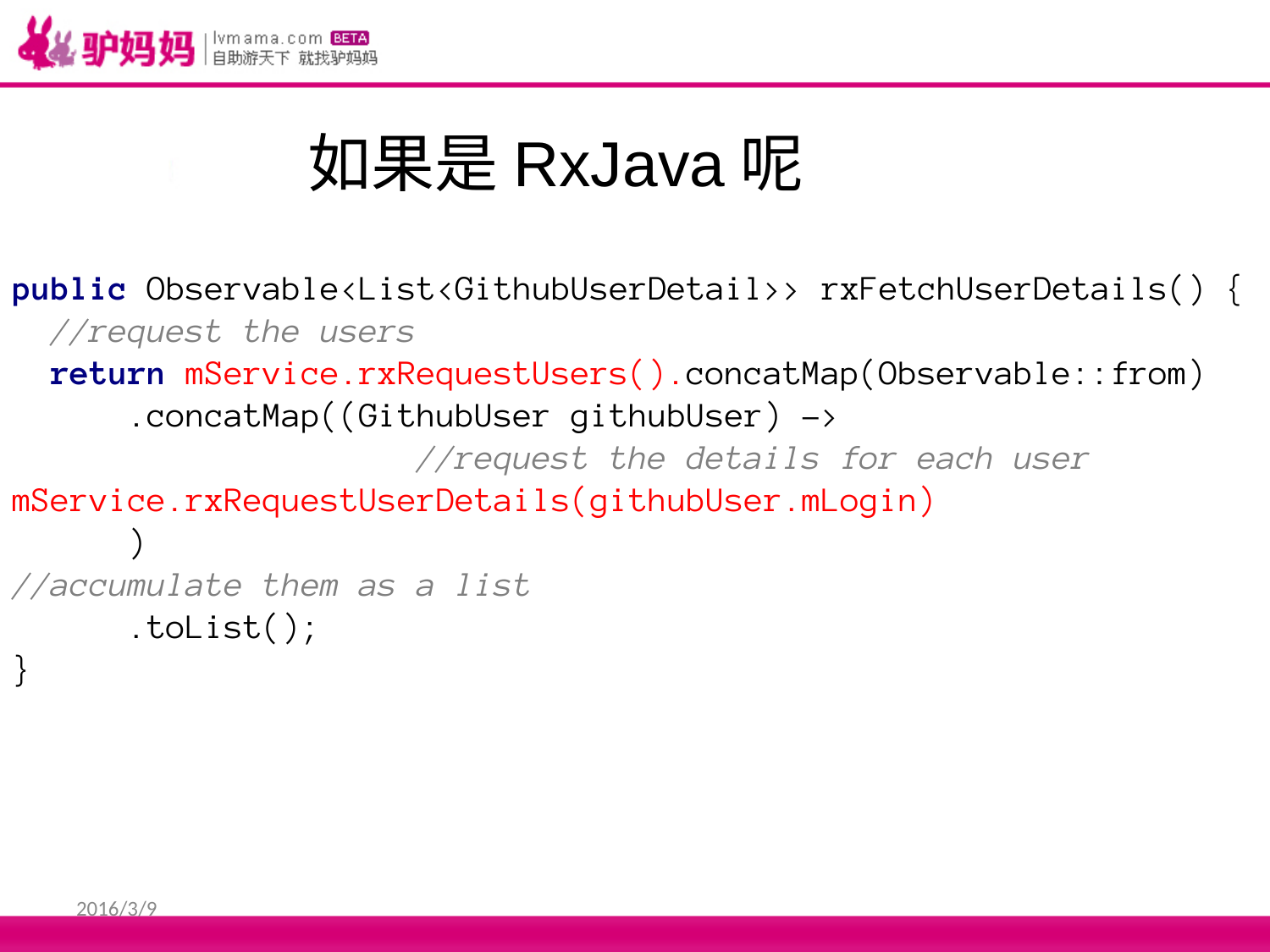

如果是RxJava呢
public Observable<List<GithubUserDetail>> rxFetchUserDetails() {
  //request the users
  return mService.rxRequestUsers().concatMap(Observable::from)
      .concatMap((GithubUser githubUser) ->
                     //request the details for each user
mService.rxRequestUserDetails(githubUser.mLogin)
      )
//accumulate them as a list
      .toList();
}
2016/3/9